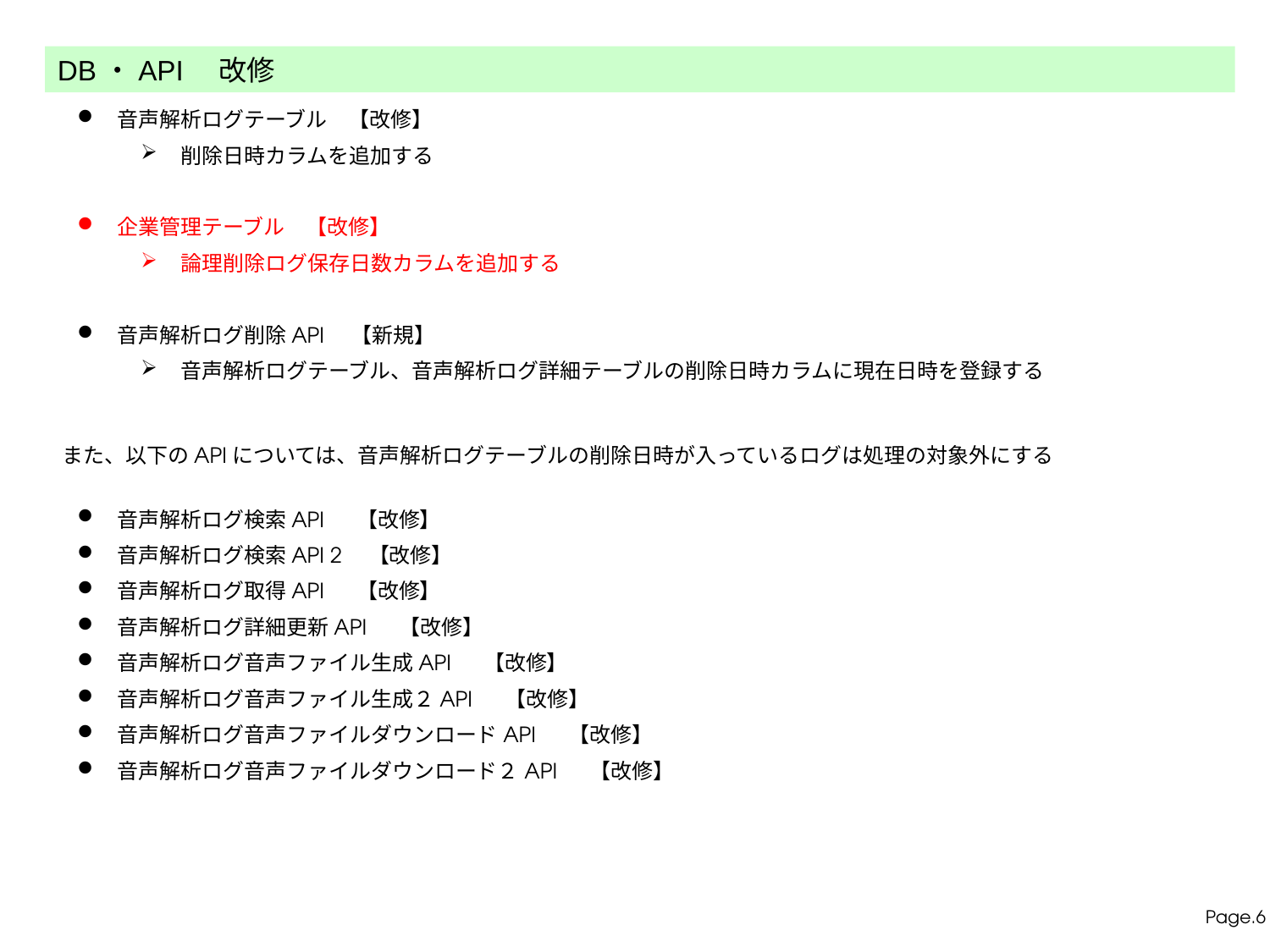

DB・API　改修
音声解析ログテーブル　【改修】
削除日時カラムを追加する

企業管理テーブル　【改修】
論理削除ログ保存日数カラムを追加する

音声解析ログ削除API　【新規】
音声解析ログテーブル、音声解析ログ詳細テーブルの削除日時カラムに現在日時を登録する

また、以下のAPIについては、音声解析ログテーブルの削除日時が入っているログは処理の対象外にする
音声解析ログ検索API 　【改修】
音声解析ログ検索API 2　【改修】
音声解析ログ取得API 　【改修】
音声解析ログ詳細更新API 　【改修】
音声解析ログ音声ファイル生成API 　【改修】
音声解析ログ音声ファイル生成２API 　【改修】
音声解析ログ音声ファイルダウンロードAPI 　【改修】
音声解析ログ音声ファイルダウンロード２API 　【改修】